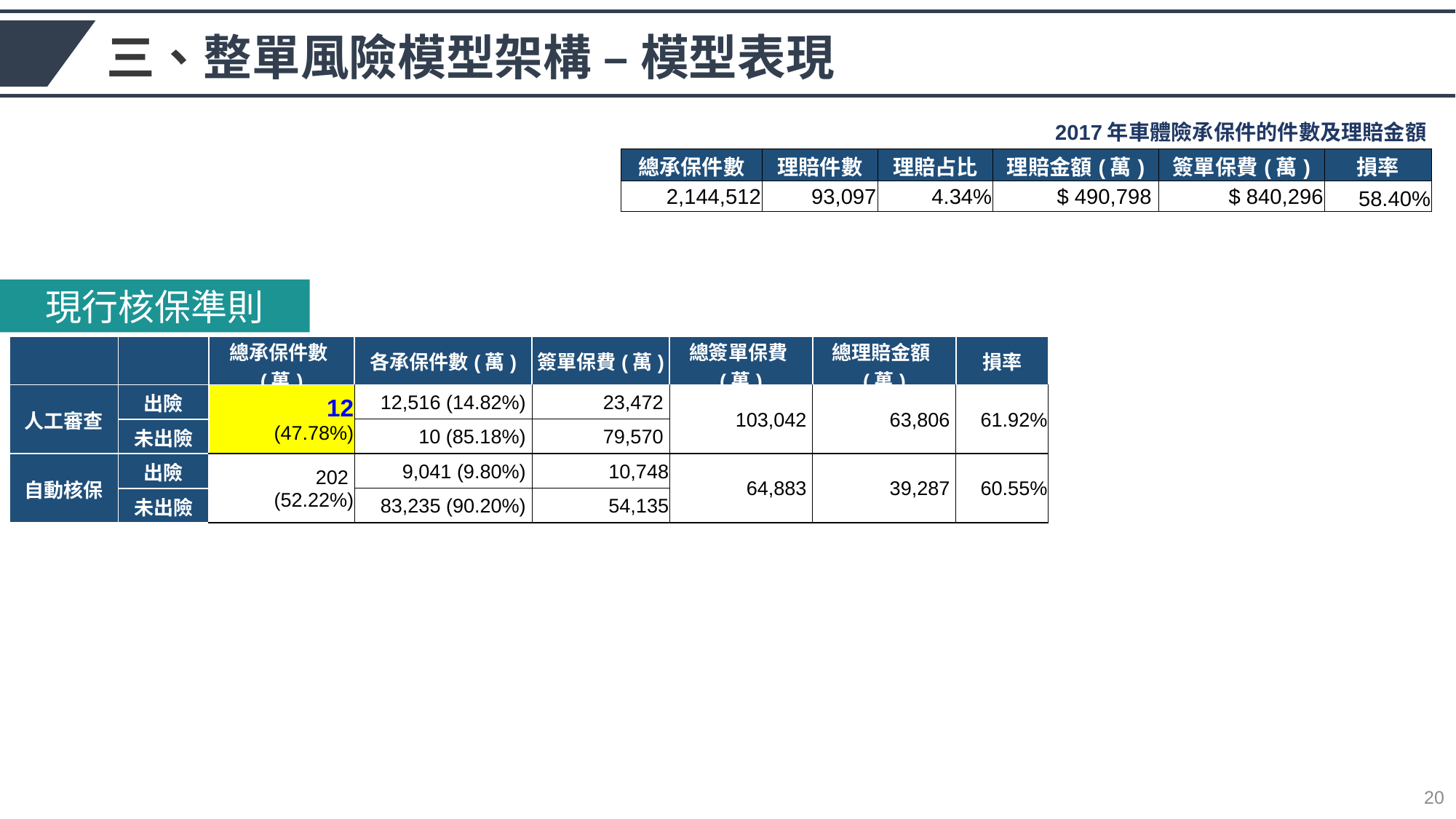

三、整單風險模型架構 – 模型表現
2017年車體險承保件的件數及理賠金額
| 總承保件數 | 理賠件數 | 理賠占比 | 理賠金額(萬) | 簽單保費(萬) | 損率 |
| --- | --- | --- | --- | --- | --- |
| 2,144,512 | 93,097 | 4.34% | $ 490,798 | $ 840,296 | 58.40% |
現行核保準則
|  |  | 總承保件數(萬) | 各承保件數(萬) | 簽單保費(萬) | 總簽單保費(萬) | 總理賠金額(萬) | 損率 |
| --- | --- | --- | --- | --- | --- | --- | --- |
| 人工審查 | 出險 | 12 (47.78%) | 12,516 (14.82%) | 23,472 | 103,042 | 63,806 | 61.92% |
|  | 未出險 |  | 10 (85.18%) | 79,570 |  |  |  |
| 自動核保 | 出險 | 202 (52.22%) | 9,041 (9.80%) | 10,748 | 64,883 | 39,287 | 60.55% |
|  | 未出險 |  | 83,235 (90.20%) | 54,135 |  |  |  |
20